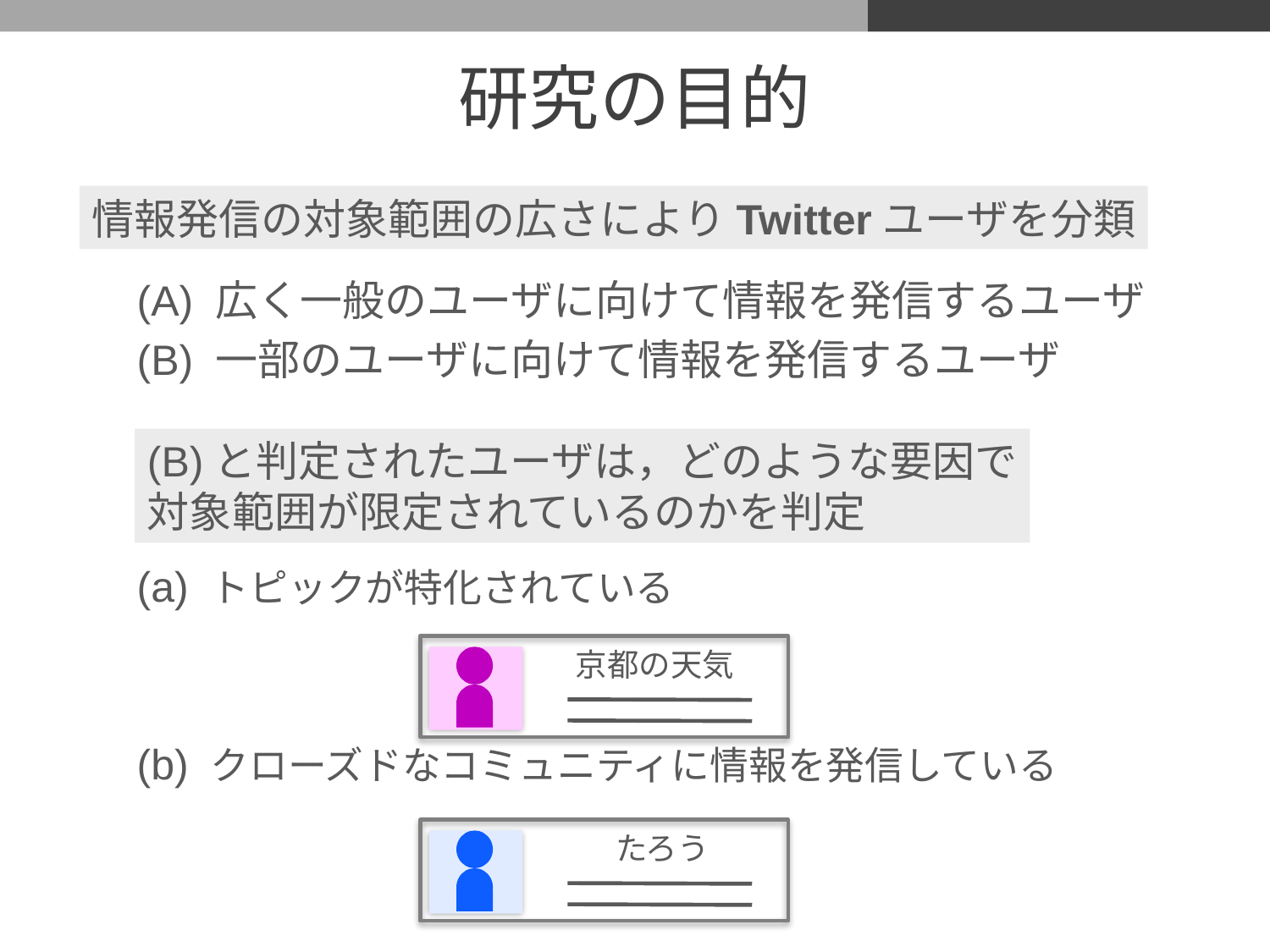

# 研究の目的
情報発信の対象範囲の広さによりTwitterユーザを分類

 (A) 広く一般のユーザに向けて情報を発信するユーザ
 (B) 一部のユーザに向けて情報を発信するユーザ

 (a) トピックが特化されている

 (b) クローズドなコミュニティに情報を発信している

(B)と判定されたユーザは，どのような要因で
対象範囲が限定されているのかを判定

京都の天気

たろう